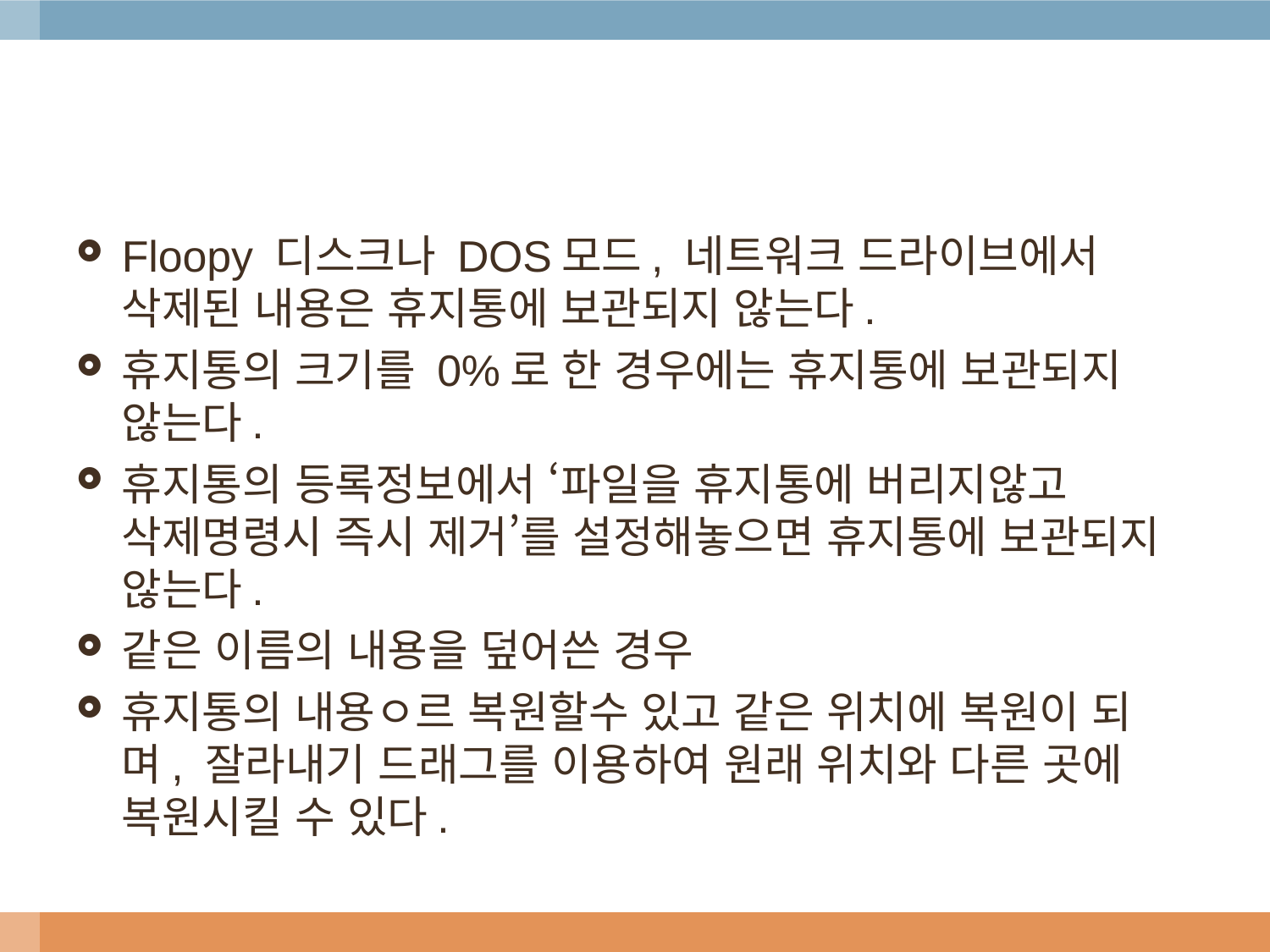

#
Floopy 디스크나 DOS모드, 네트워크 드라이브에서 삭제된 내용은 휴지통에 보관되지 않는다.
휴지통의 크기를 0%로 한 경우에는 휴지통에 보관되지 않는다.
휴지통의 등록정보에서 ‘파일을 휴지통에 버리지않고 삭제명령시 즉시 제거’를 설정해놓으면 휴지통에 보관되지 않는다.
같은 이름의 내용을 덮어쓴 경우
휴지통의 내용ㅇ르 복원할수 있고 같은 위치에 복원이 되며, 잘라내기 드래그를 이용하여 원래 위치와 다른 곳에 복원시킬 수 있다.